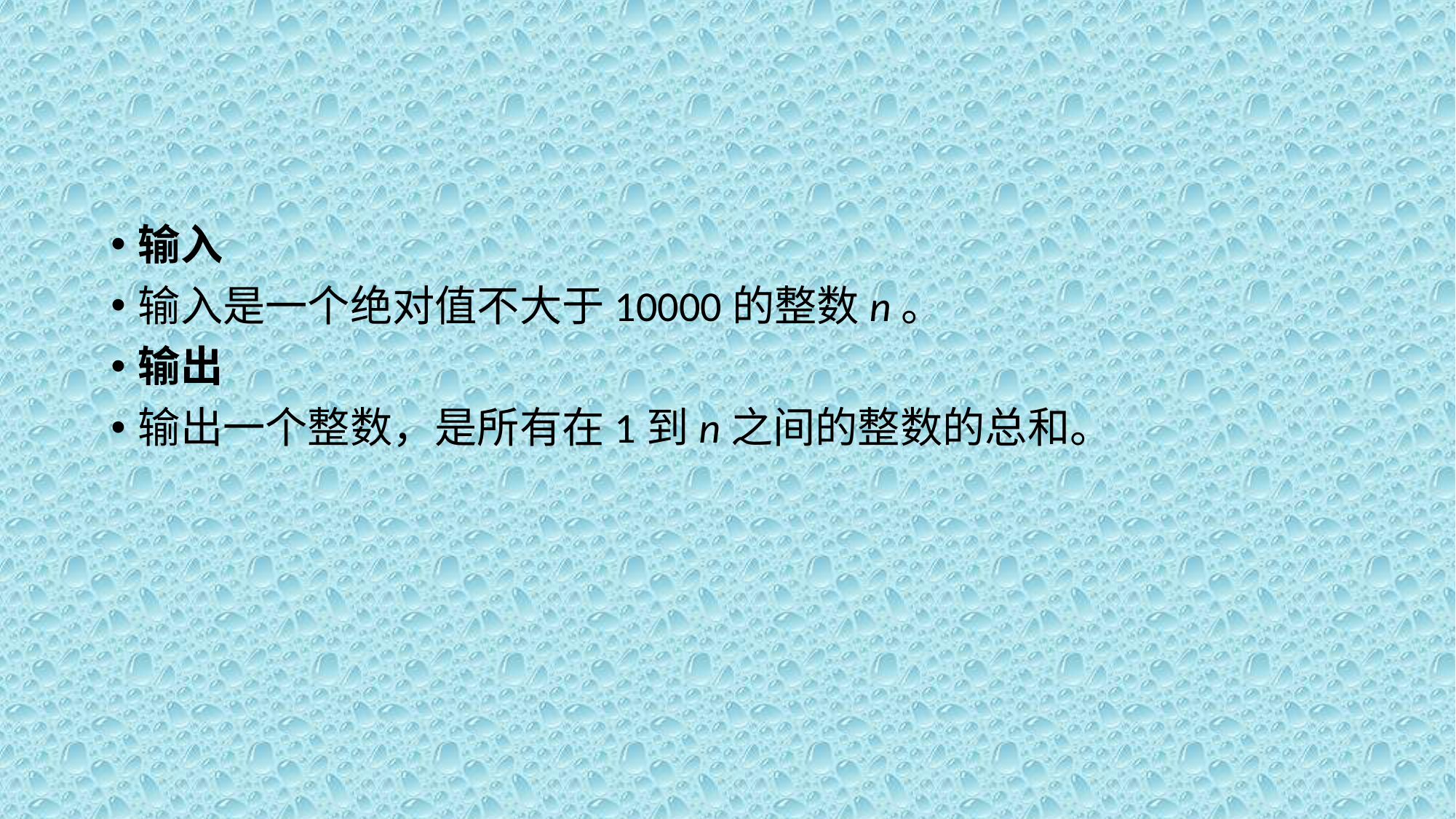

#
输入
输入是一个绝对值不大于10000的整数n。
输出
输出一个整数，是所有在1到n之间的整数的总和。